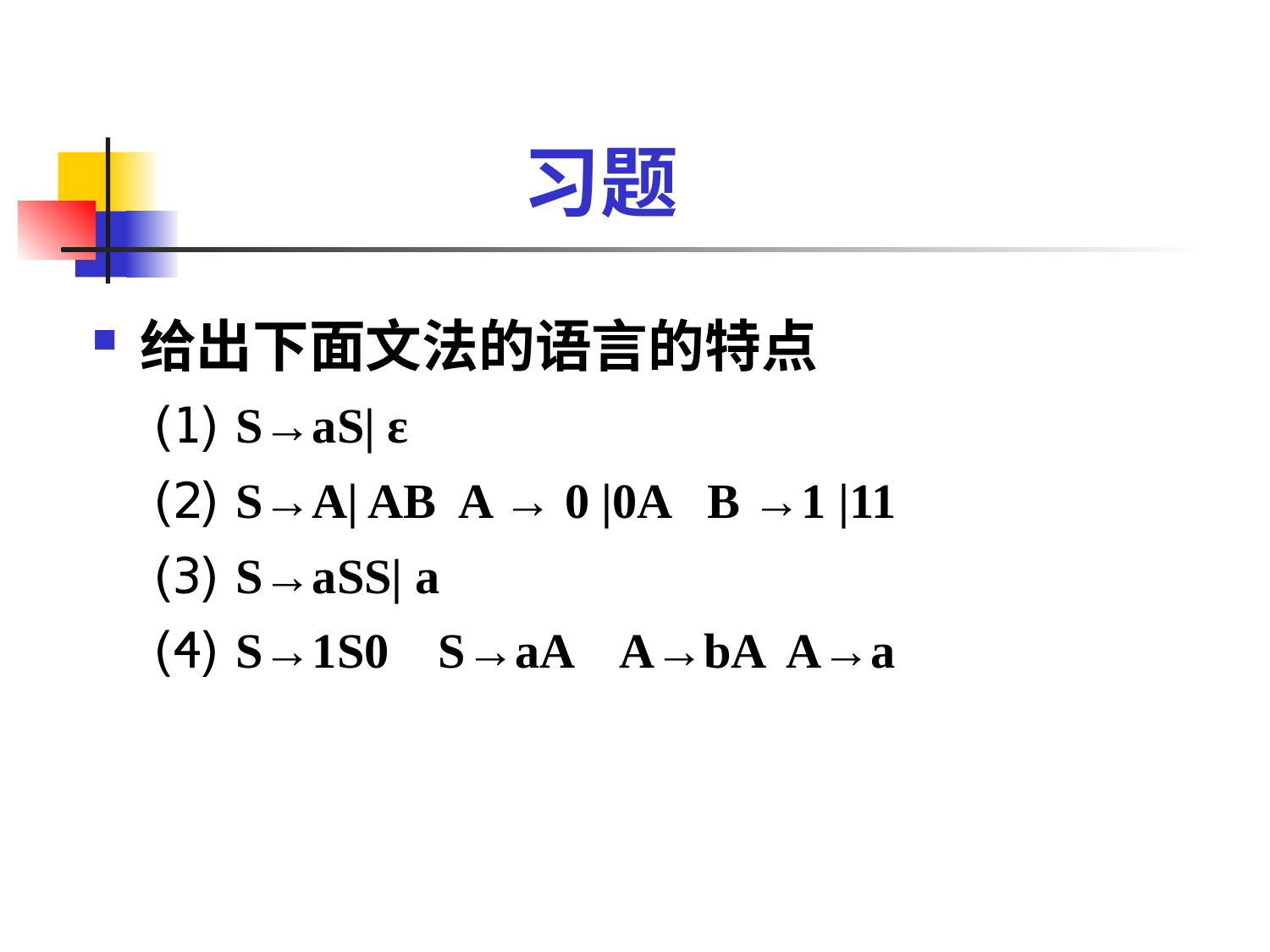

# 习题
给出下面文法的语言的特点
(1) S→aS| ε
(2) S→A| AB  A → 0 |0A   B →1 |11
(3) S→aSS| a
(4) S→1S0    S→aA    A→bA  A→a